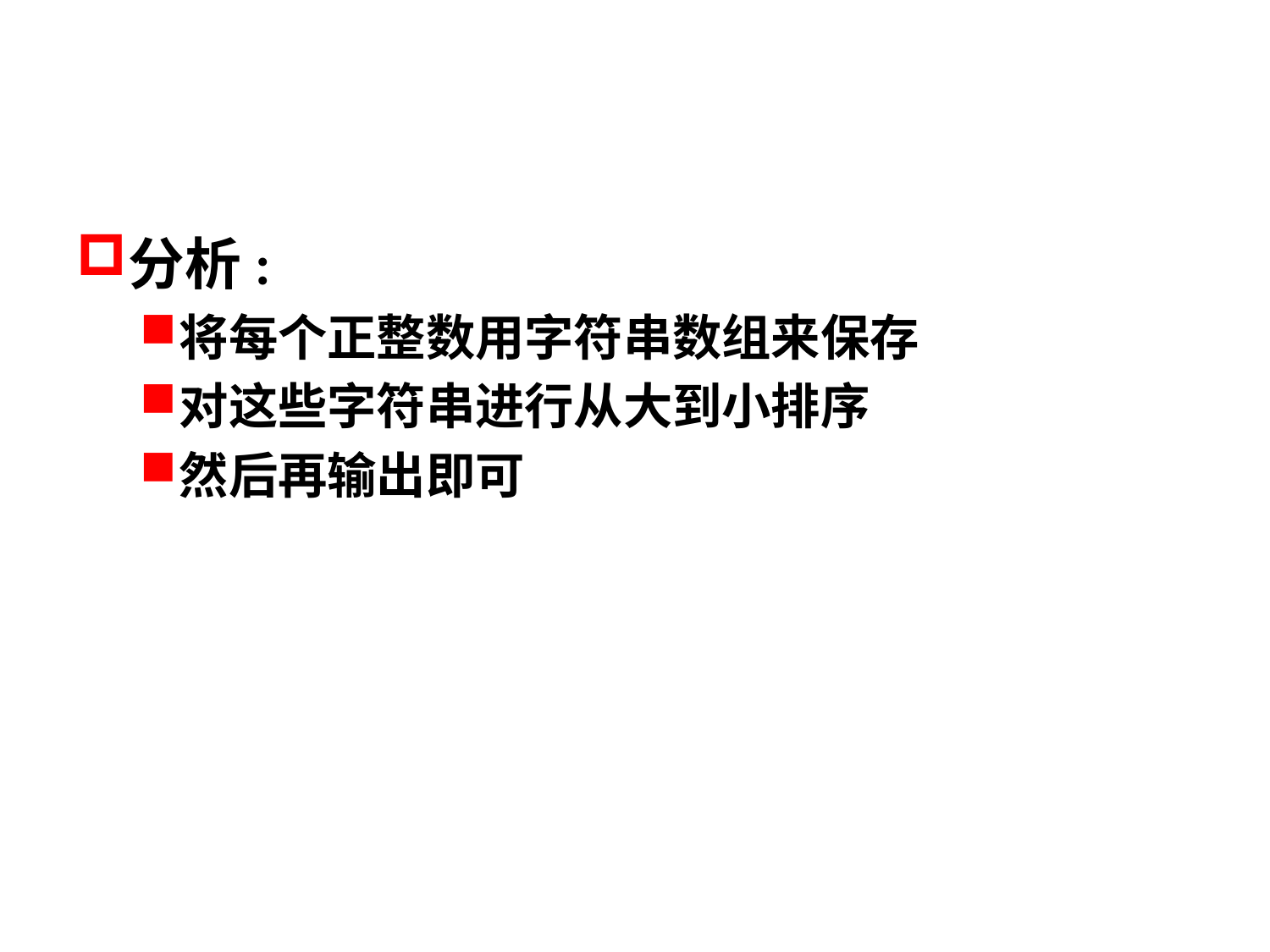

#
分析:
将每个正整数用字符串数组来保存
对这些字符串进行从大到小排序
然后再输出即可